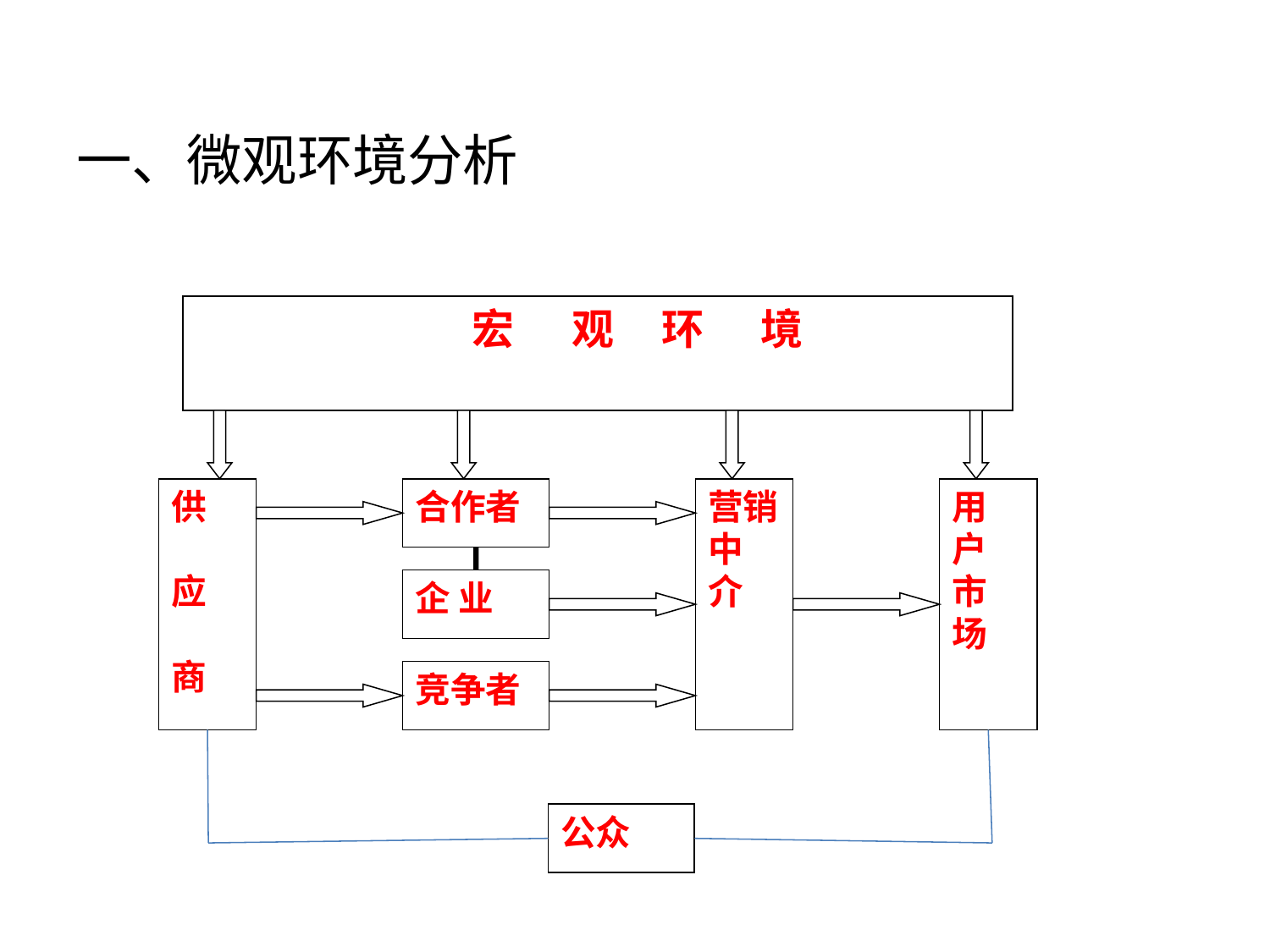

一、微观环境分析

         宏      观     环      境

供

应

商
合作者
营销
中
介
用
户
市
场

企 业

竞争者

公众